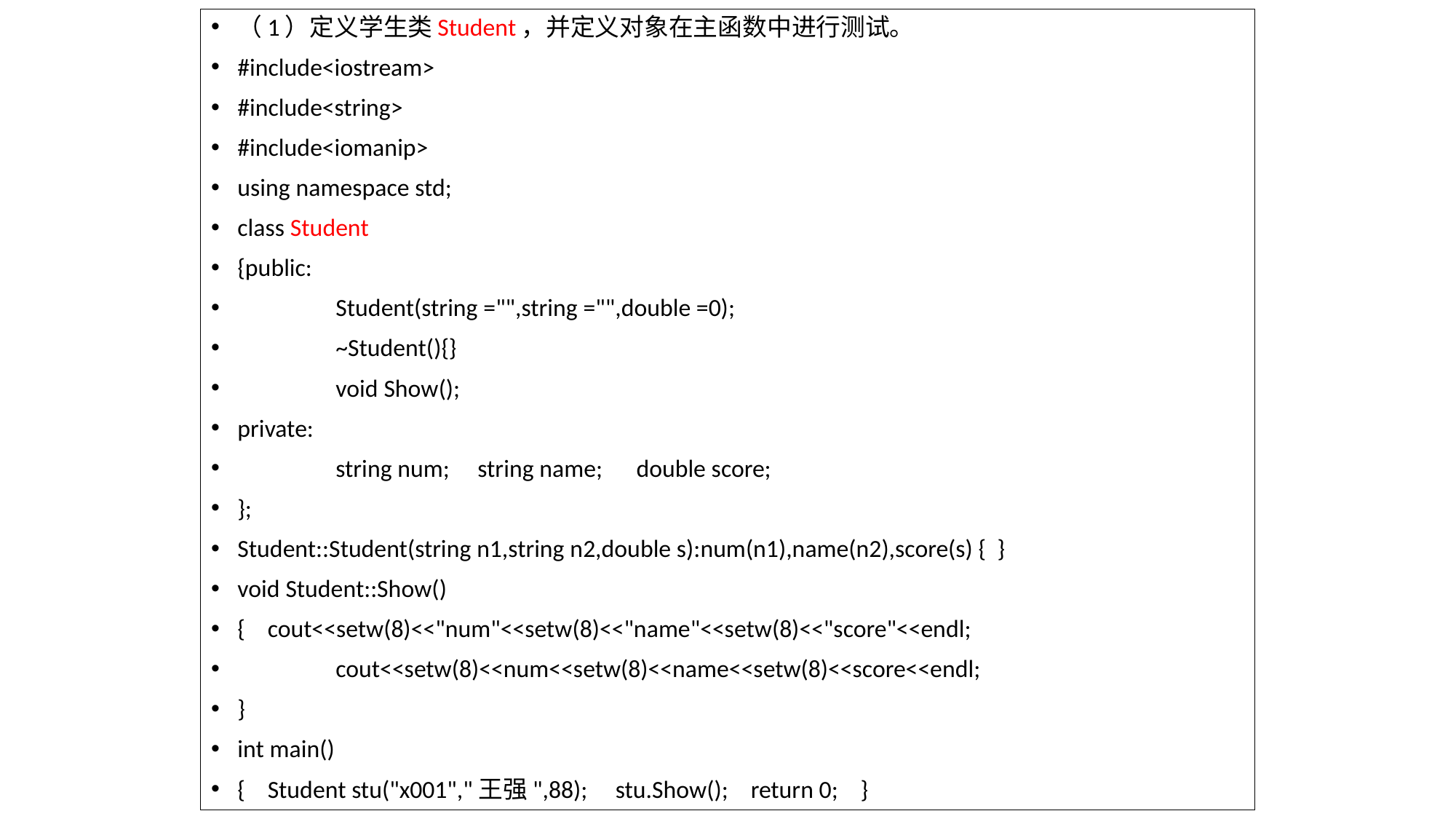

（1）定义学生类Student，并定义对象在主函数中进行测试。
#include<iostream>
#include<string>
#include<iomanip>
using namespace std;
class Student
{public:
	Student(string ="",string ="",double =0);
	~Student(){}
	void Show();
private:
	string num;     string name;      double score;
};
Student::Student(string n1,string n2,double s):num(n1),name(n2),score(s) {  }
void Student::Show()
{    cout<<setw(8)<<"num"<<setw(8)<<"name"<<setw(8)<<"score"<<endl;
	cout<<setw(8)<<num<<setw(8)<<name<<setw(8)<<score<<endl;
}
int main()
{    Student stu("x001","王强",88);     stu.Show();    return 0;    }